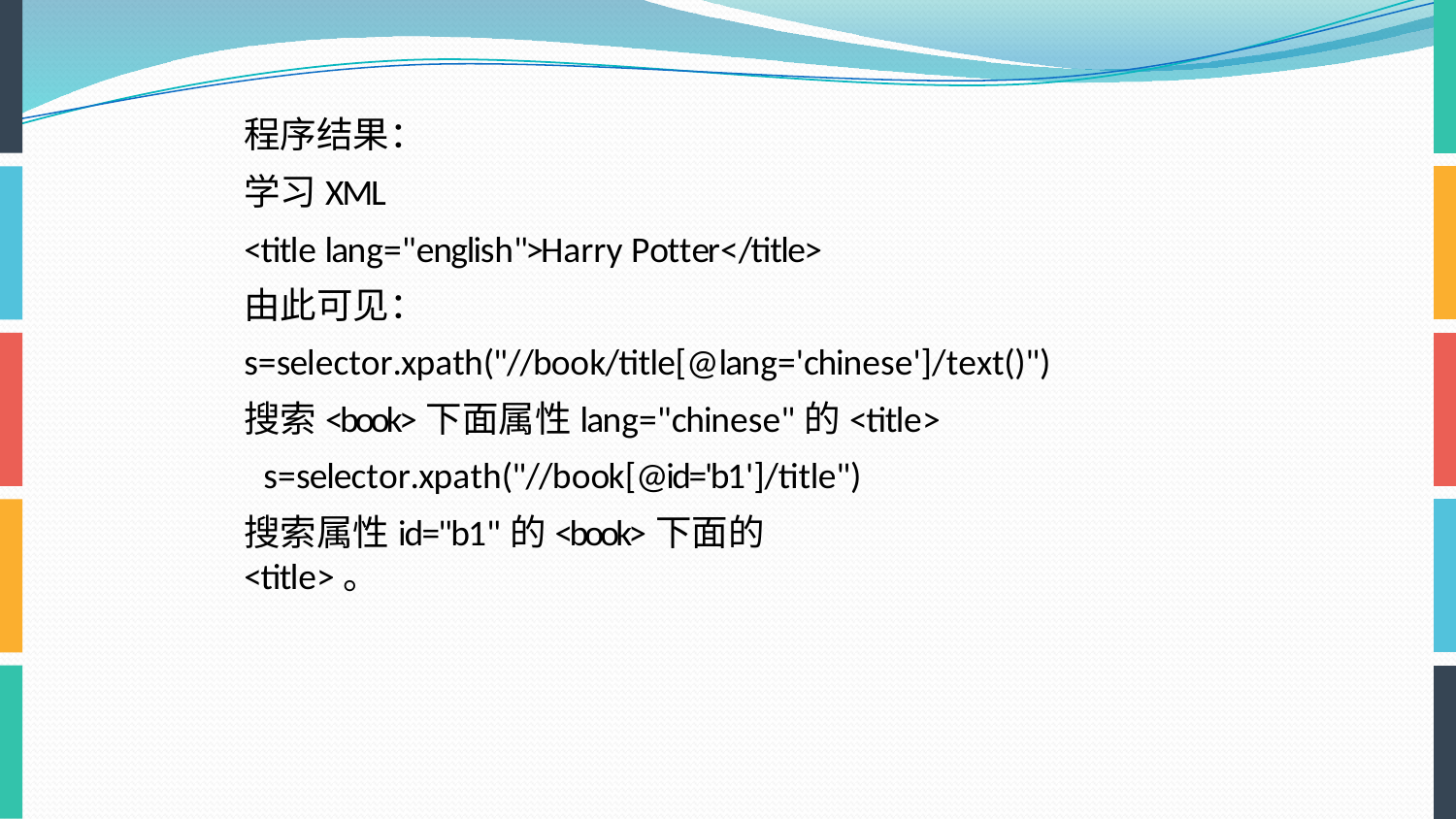

程序结果：
学习XML
<title lang="english">Harry Potter</title>
由此可见： s=selector.xpath("//book/title[@lang='chinese']/text()") 搜索<book>下面属性lang="chinese"的<title>
s=selector.xpath("//book[@id='b1']/title")
搜索属性id="b1"的<book>下面的<title>。